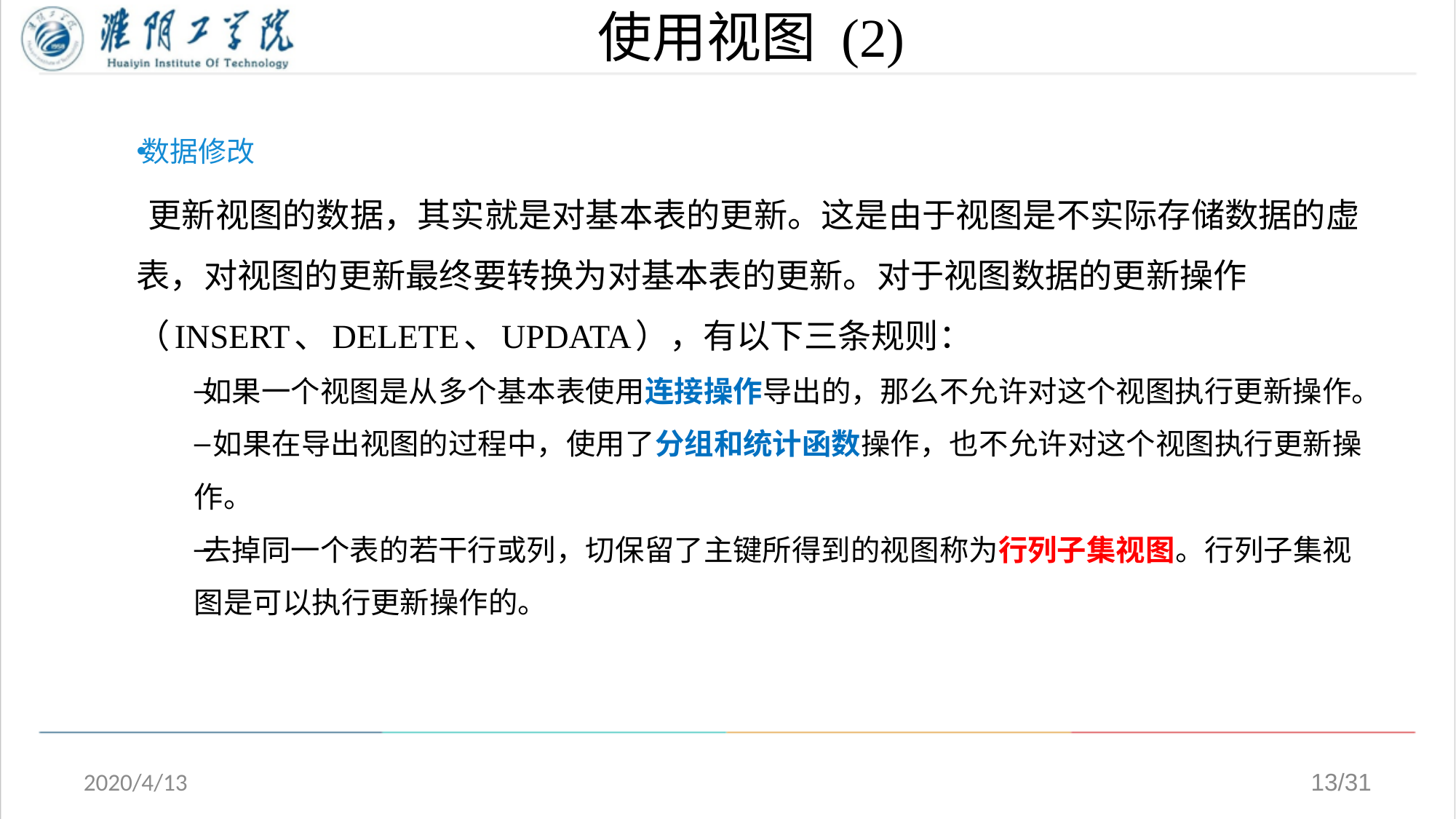

# 使用视图 (2)
数据修改
 更新视图的数据，其实就是对基本表的更新。这是由于视图是不实际存储数据的虚表，对视图的更新最终要转换为对基本表的更新。对于视图数据的更新操作（INSERT、DELETE、UPDATA），有以下三条规则：
如果一个视图是从多个基本表使用连接操作导出的，那么不允许对这个视图执行更新操作。
 如果在导出视图的过程中，使用了分组和统计函数操作，也不允许对这个视图执行更新操作。
去掉同一个表的若干行或列，切保留了主键所得到的视图称为行列子集视图。行列子集视图是可以执行更新操作的。

2020/4/13
13/31